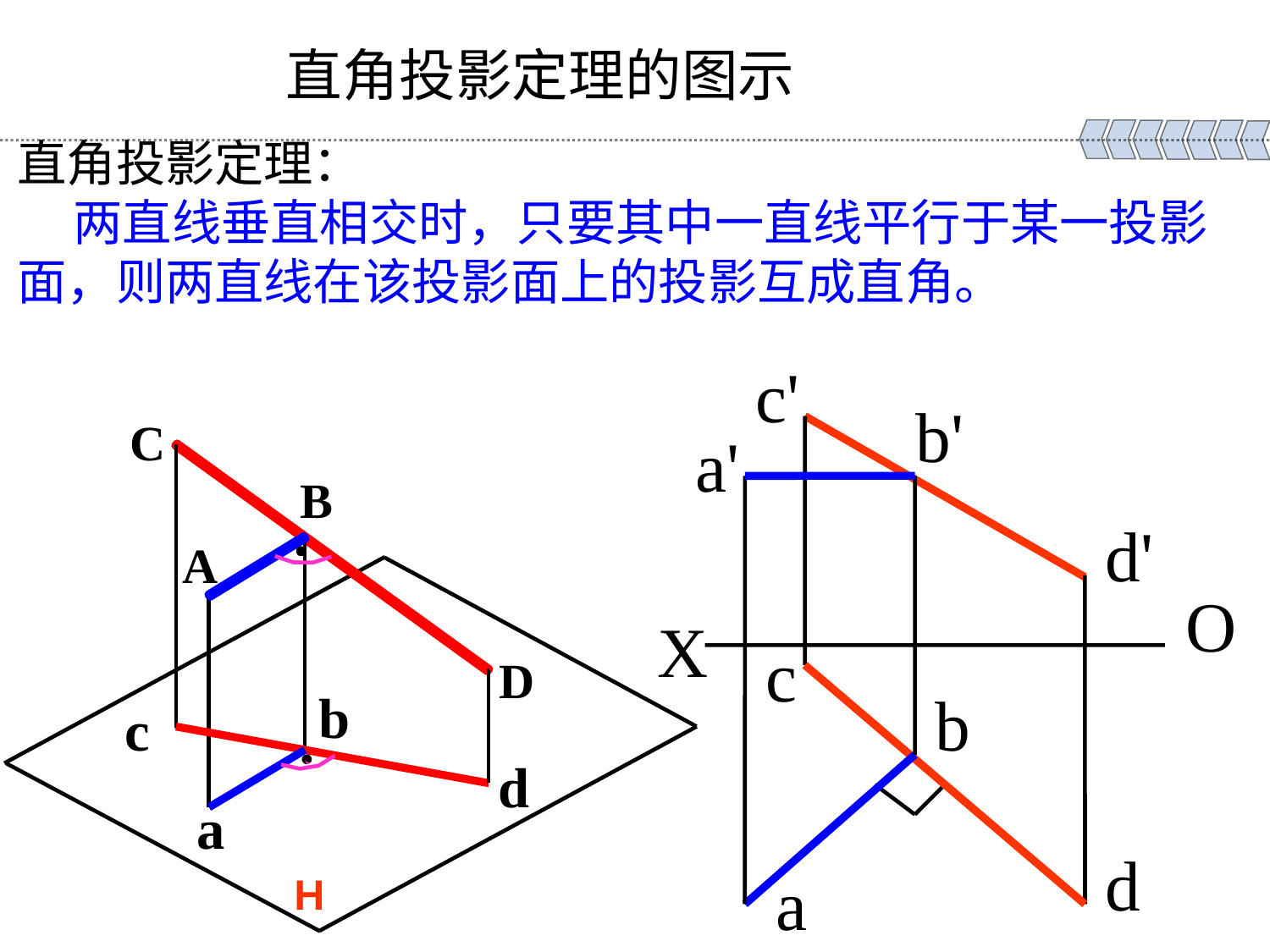

# 直角投影定理的图示
直角投影定理：
    两直线垂直相交时，只要其中一直线平行于某一投影面，则两直线在该投影面上的投影互成直角。
c'
b'
a'

d'

O

X
c

b

d
a
C

B
A

D

b
c

d

a
H